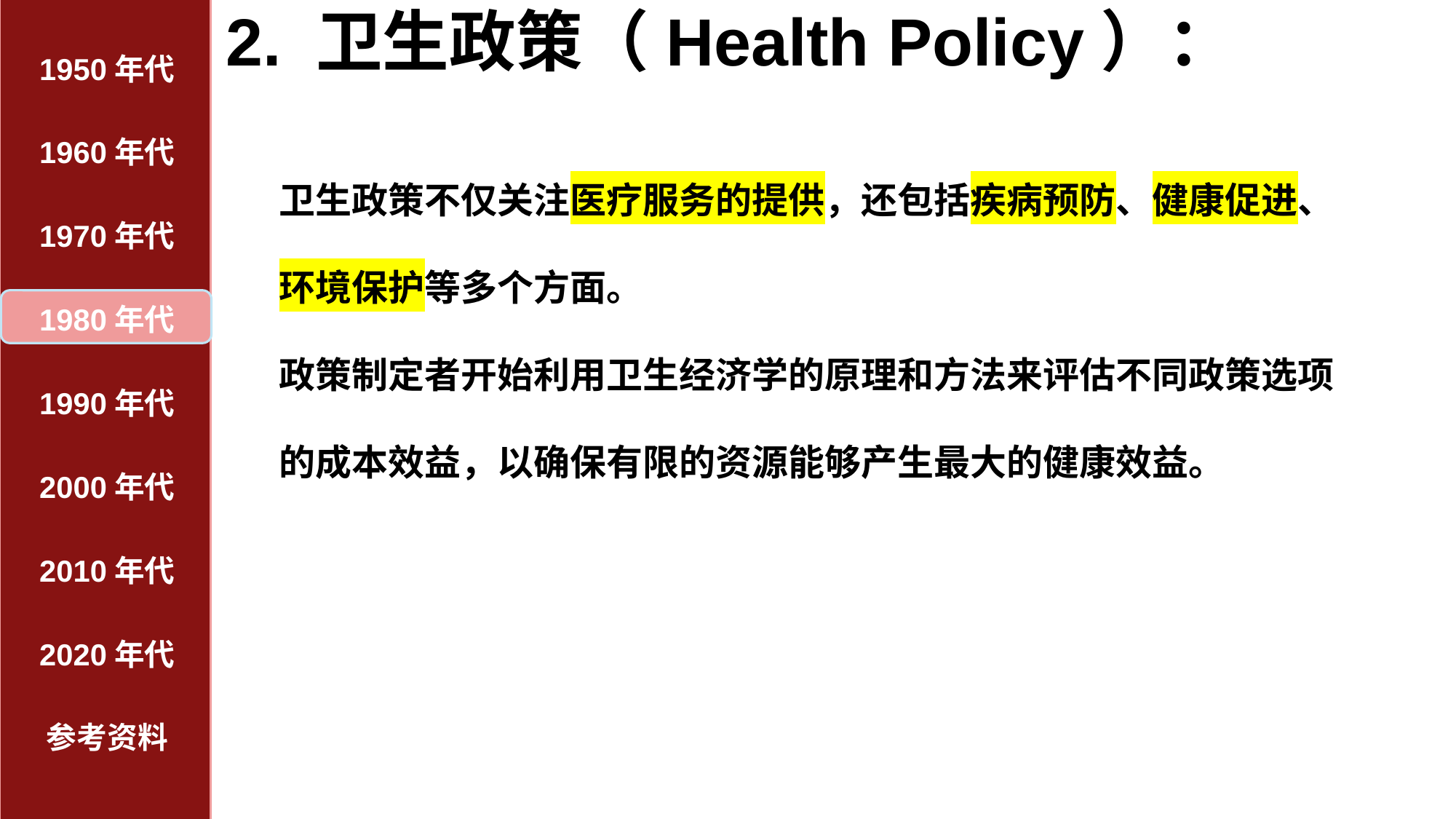

# 2. 卫生政策（Health Policy）：

1950年代
1960年代
卫生政策不仅关注医疗服务的提供，还包括疾病预防、健康促进、环境保护等多个方面。
政策制定者开始利用卫生经济学的原理和方法来评估不同政策选项的成本效益，以确保有限的资源能够产生最大的健康效益。
1970年代

1980年代

1990年代

2000年代
2010年代
2020年代
参考资料